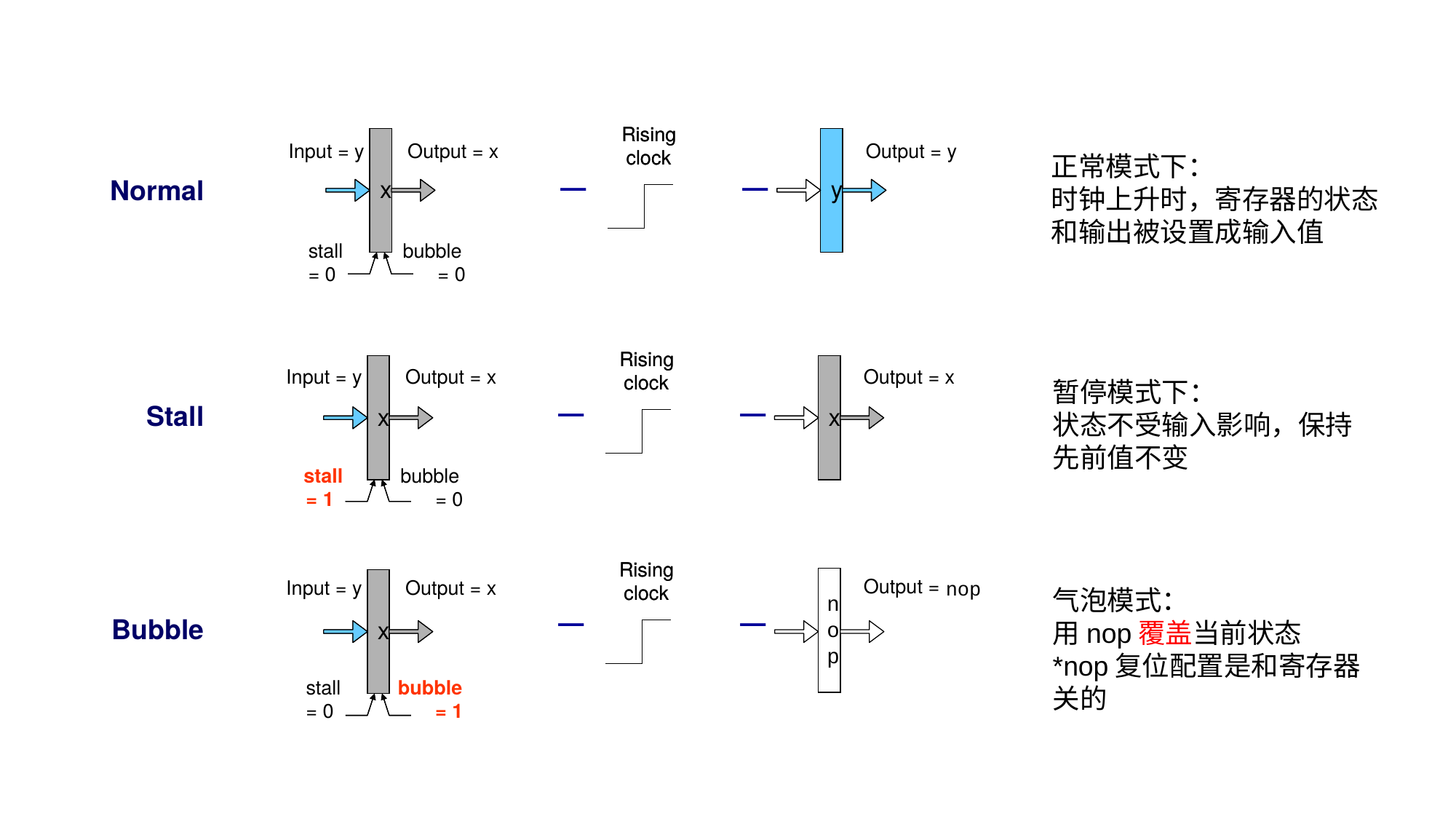

Rising
Rising

y
y

Output = y
_
_
clock
clock

Input = y
Output = x
Normal
x
x

stall
bubble

= 0
= 0

Rising
Rising

x
x

Output = x
_
_
clock
clock

Input = y
Output = x
Stall
x
x

stall
bubble

= 1
= 0

Rising
Rising

Output =
nop
_
_
clock
clock
n
o

p

Input = y
Output = x
Bubble

stall
bubble
= 0
= 1
x
x

正常模式下：
时钟上升时，寄存器的状态和输出被设置成输入值
暂停模式下：
状态不受输入影响，保持先前值不变
气泡模式：
用nop覆盖当前状态
*nop复位配置是和寄存器关的